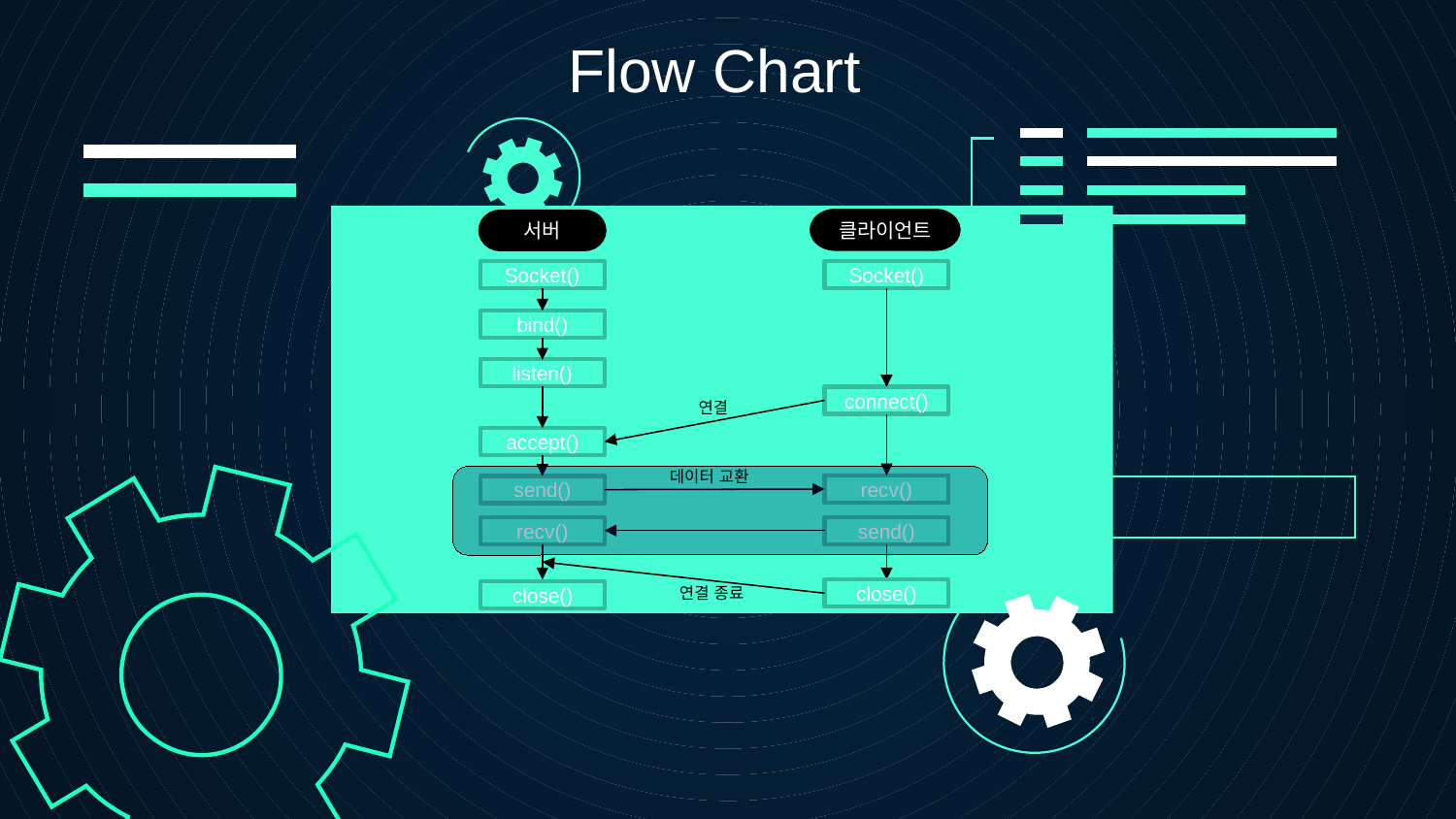

Flow Chart

클라이언트
서버

Socket()
Socket()
bind()
listen()
connect()
연결
accept()
데이터 교환

recv()
send()

recv()
send()
연결 종료
close()
close()